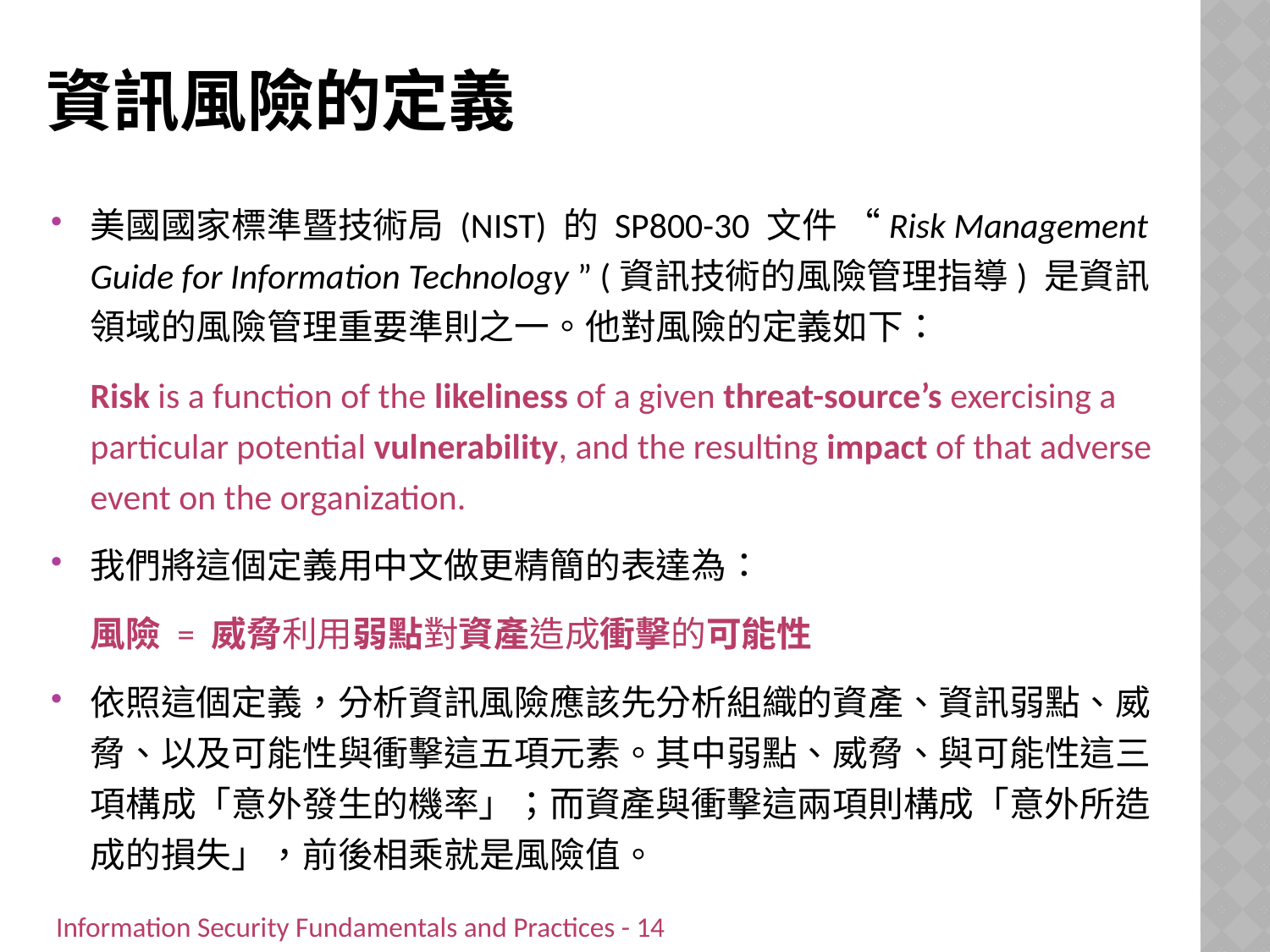

# 資訊風險的定義
美國國家標準暨技術局 (NIST) 的 SP800-30 文件 “Risk Management Guide for Information Technology ” (資訊技術的風險管理指導) 是資訊領域的風險管理重要準則之一。他對風險的定義如下：
	Risk is a function of the likeliness of a given threat-source’s exercising a particular potential vulnerability, and the resulting impact of that adverse event on the organization.
我們將這個定義用中文做更精簡的表達為：
	風險 = 威脅利用弱點對資產造成衝擊的可能性
依照這個定義，分析資訊風險應該先分析組織的資產、資訊弱點、威脅、以及可能性與衝擊這五項元素。其中弱點、威脅、與可能性這三項構成「意外發生的機率」；而資產與衝擊這兩項則構成「意外所造成的損失」，前後相乘就是風險值。